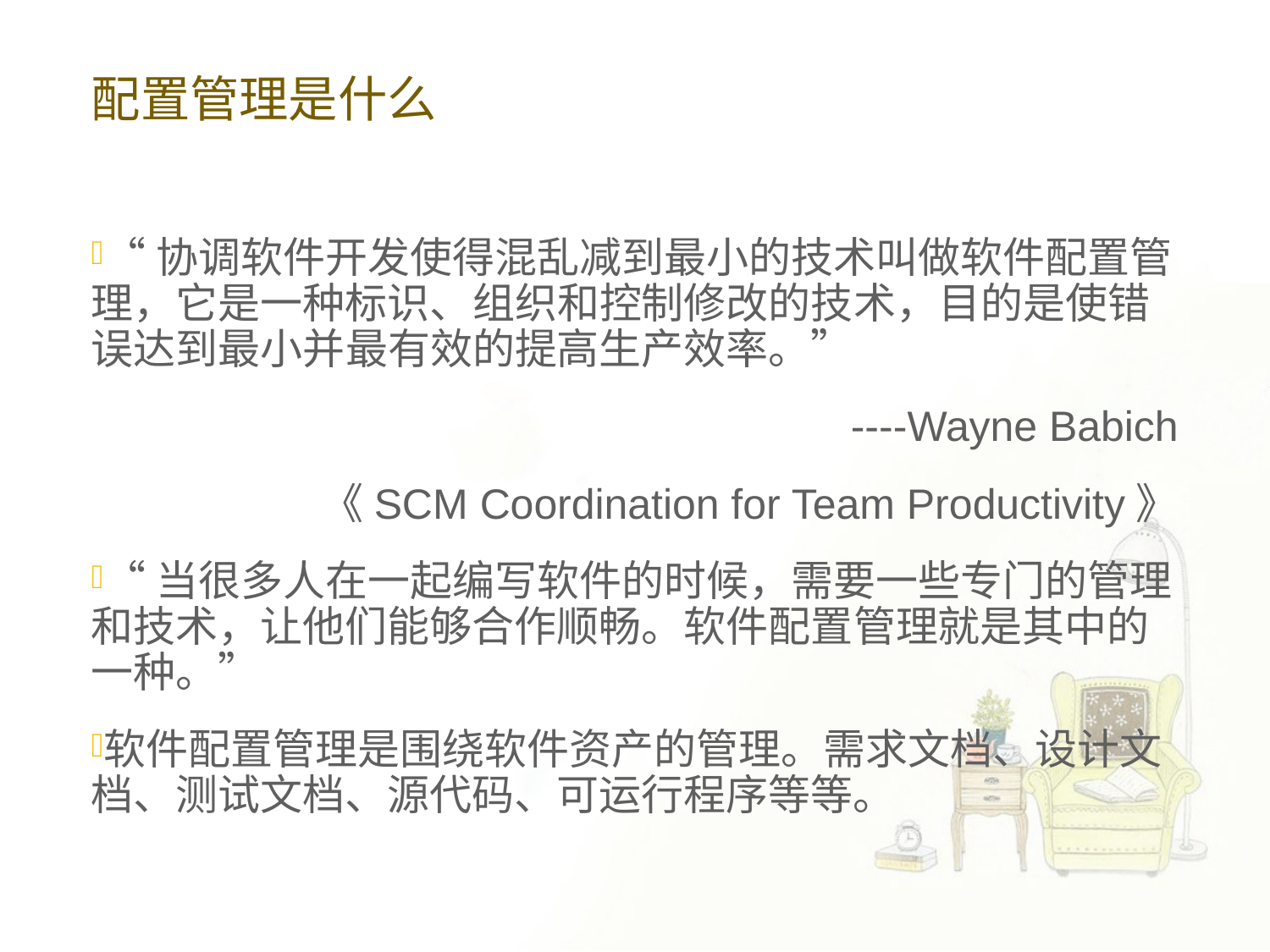

# 配置管理是什么

“协调软件开发使得混乱减到最小的技术叫做软件配置管理，它是一种标识、组织和控制修改的技术，目的是使错误达到最小并最有效的提高生产效率。”
----Wayne Babich
《SCM Coordination for Team Productivity》
“当很多人在一起编写软件的时候，需要一些专门的管理和技术，让他们能够合作顺畅。软件配置管理就是其中的一种。”
软件配置管理是围绕软件资产的管理。需求文档、设计文档、测试文档、源代码、可运行程序等等。